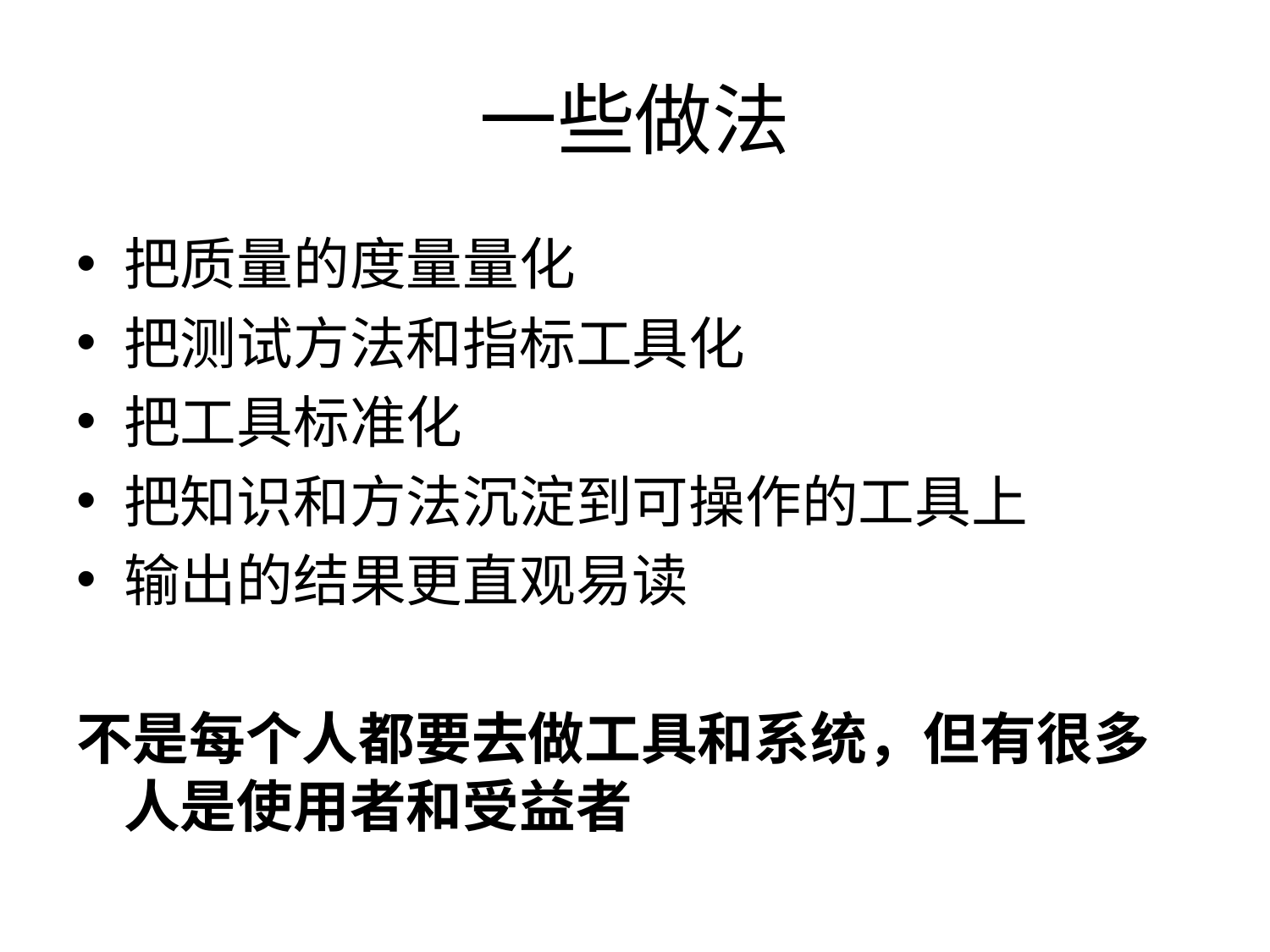

# 一些做法
把质量的度量量化
把测试方法和指标工具化
把工具标准化
把知识和方法沉淀到可操作的工具上
输出的结果更直观易读

不是每个人都要去做工具和系统，但有很多人是使用者和受益者